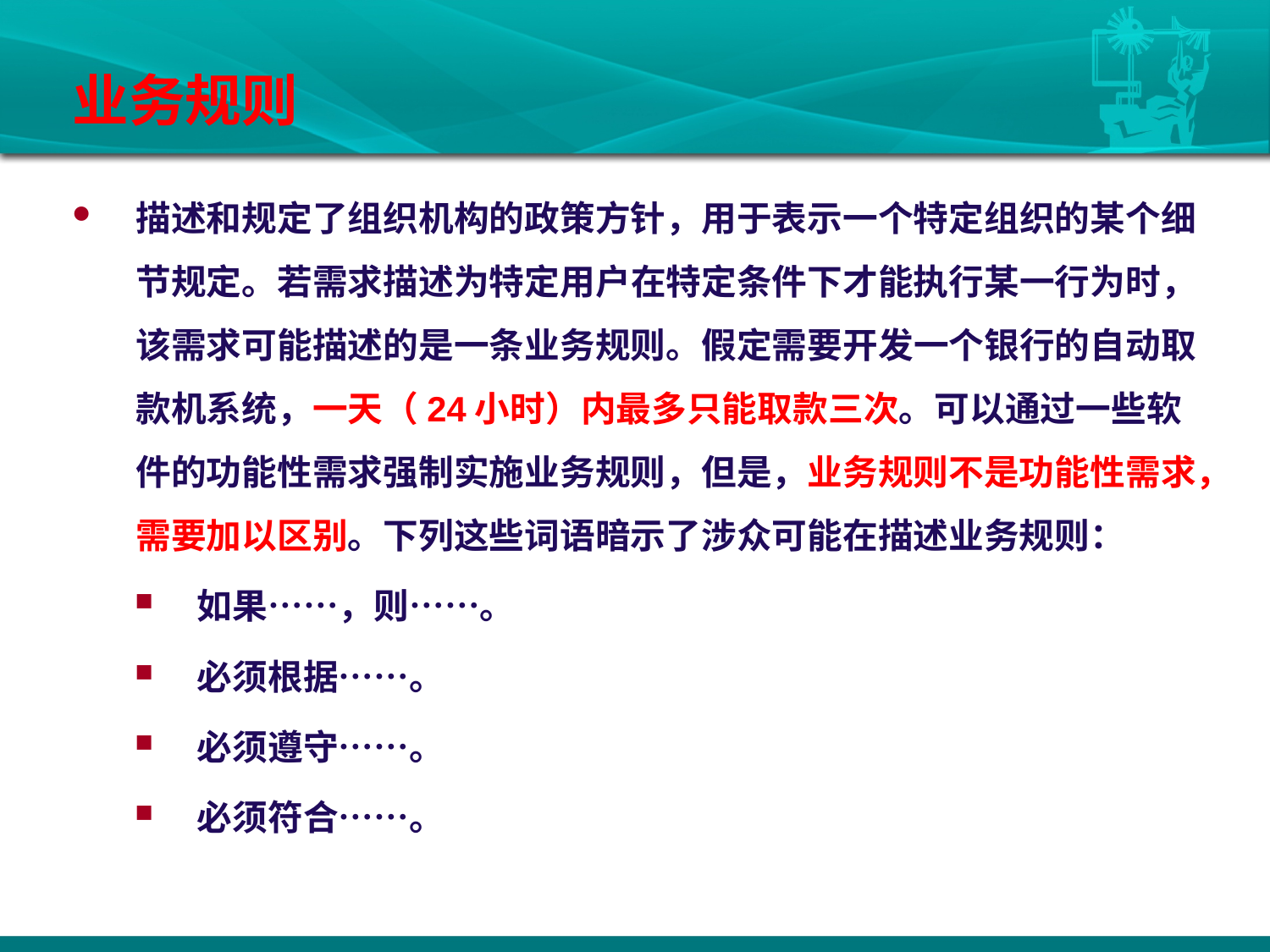

# 业务规则
描述和规定了组织机构的政策方针，用于表示一个特定组织的某个细节规定。若需求描述为特定用户在特定条件下才能执行某一行为时，该需求可能描述的是一条业务规则。假定需要开发一个银行的自动取款机系统，一天（24小时）内最多只能取款三次。可以通过一些软件的功能性需求强制实施业务规则，但是，业务规则不是功能性需求，需要加以区别。下列这些词语暗示了涉众可能在描述业务规则：
如果……，则……。
必须根据……。
必须遵守……。
必须符合……。